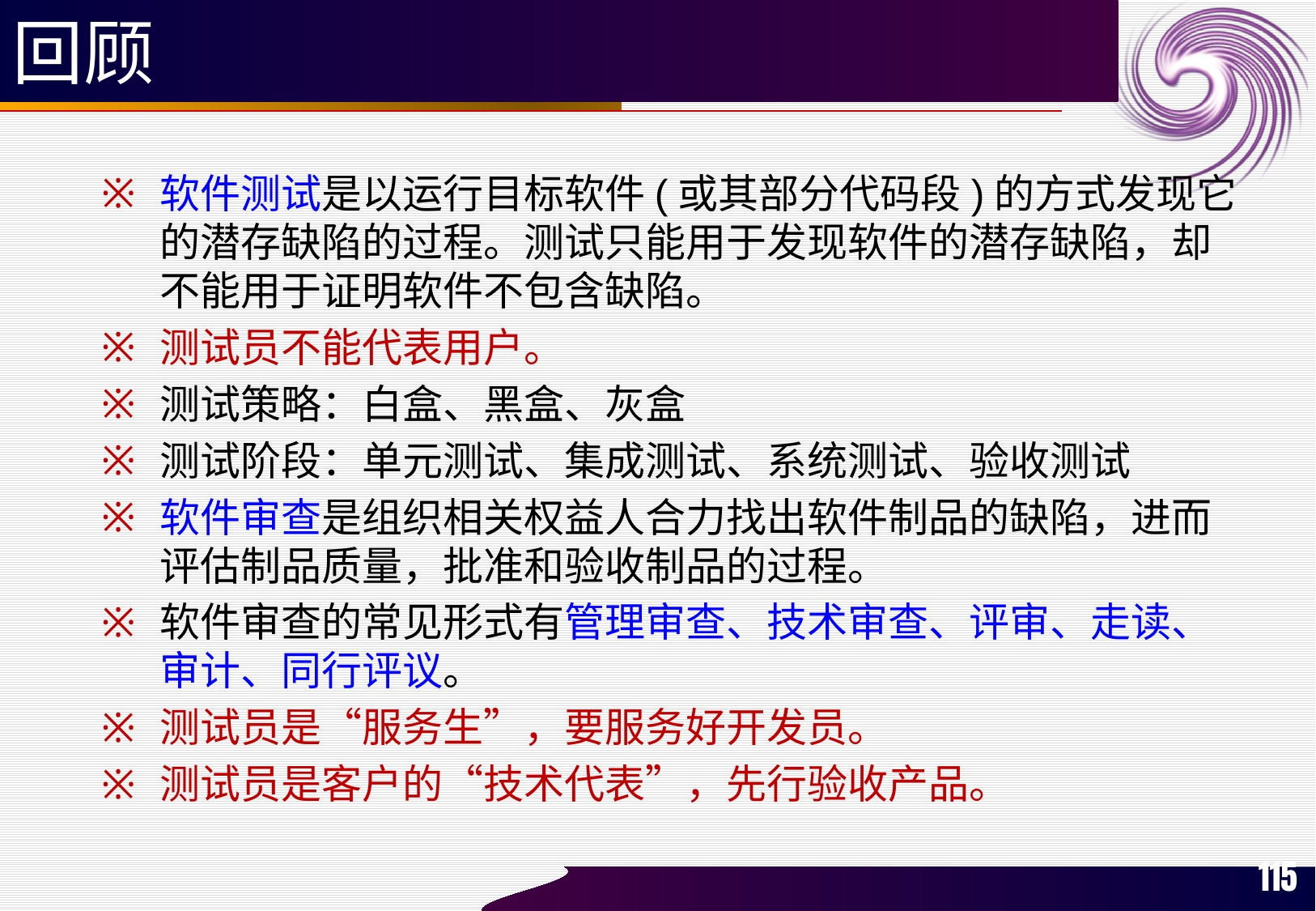

# 回顾
软件测试是以运行目标软件(或其部分代码段)的方式发现它的潜存缺陷的过程。测试只能用于发现软件的潜存缺陷，却不能用于证明软件不包含缺陷。
测试员不能代表用户。
测试策略：白盒、黑盒、灰盒
测试阶段：单元测试、集成测试、系统测试、验收测试
软件审查是组织相关权益人合力找出软件制品的缺陷，进而评估制品质量，批准和验收制品的过程。
软件审查的常见形式有管理审查、技术审查、评审、走读、审计、同行评议。
测试员是“服务生”，要服务好开发员。
测试员是客户的“技术代表”，先行验收产品。
115